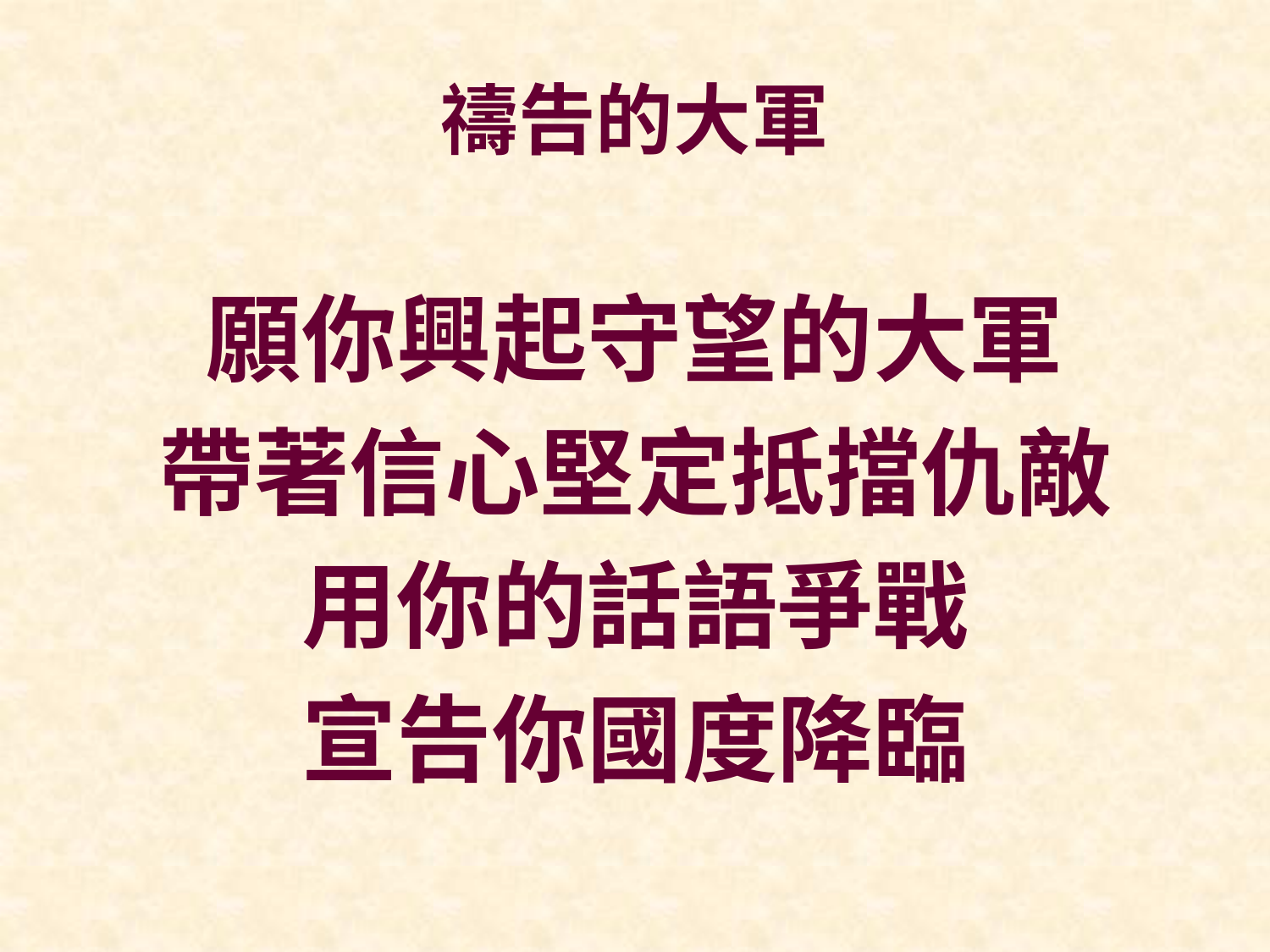

# 禱告的大軍
願你興起守望的大軍
帶著信心堅定抵擋仇敵
用你的話語爭戰
宣告你國度降臨